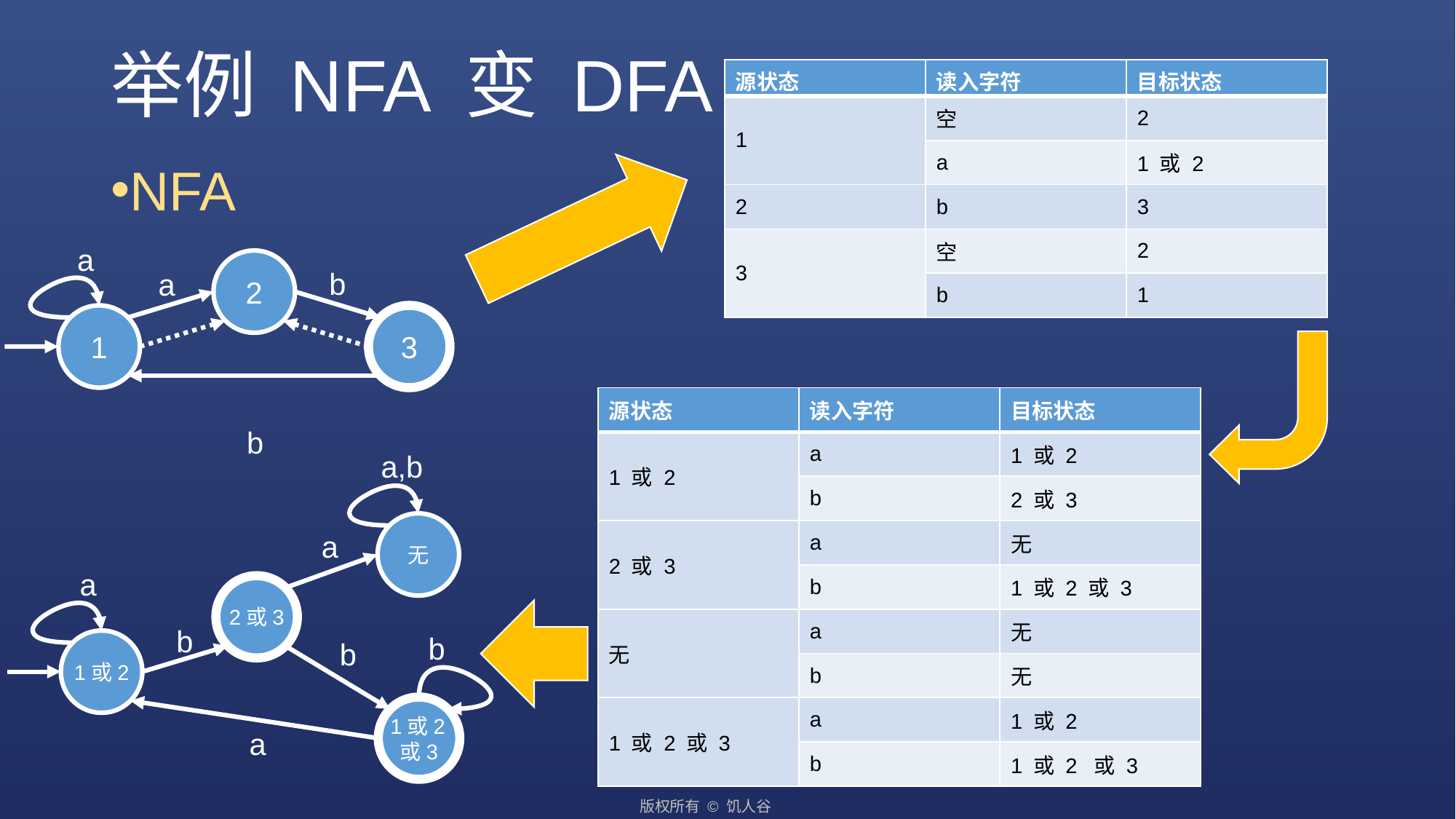

# 举例 NFA 变 DFA
| 源状态 | 读入字符 | 目标状态 |
| --- | --- | --- |
| 1 | 空 | 2 |
|  | a | 1 或 2 |
| 2 | b | 3 |
| 3 | 空 | 2 |
|  | b | 1 |
NFA

a
2
b
a
3
1

| 源状态 | 读入字符 | 目标状态 |
| --- | --- | --- |
| 1 或 2 | a | 1 或 2 |
|  | b | 2 或 3 |
| 2 或 3 | a | 无 |
|  | b | 1 或 2 或 3 |
| 无 | a | 无 |
|  | b | 无 |
| 1 或 2 或 3 | a | 1 或 2 |
|  | b | 1 或 2 或 3 |
b
a,b
无
a
a
2或3

b
b
b
1或2
1或2或3
a